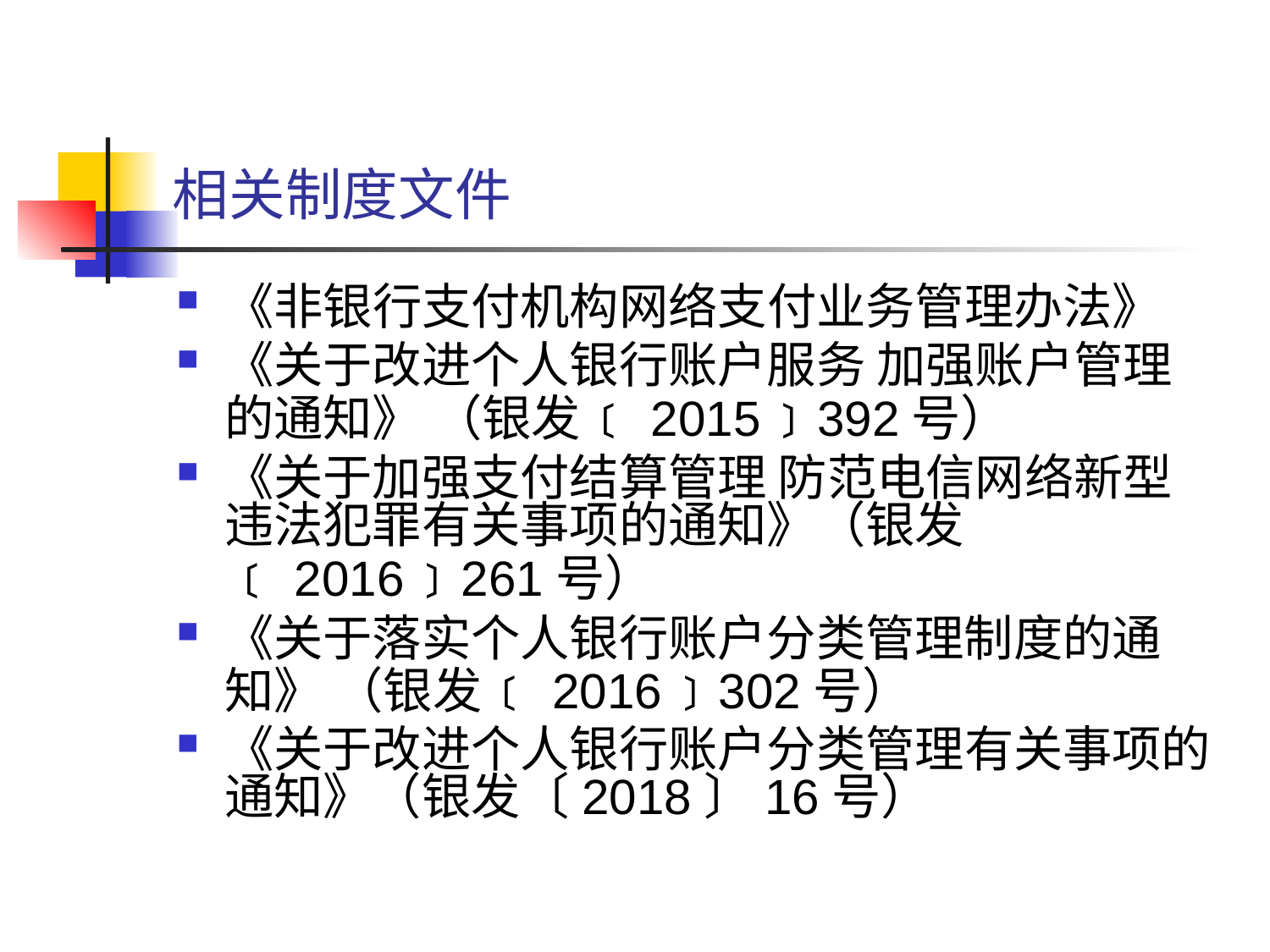

# 相关制度文件
《非银行支付机构网络支付业务管理办法》
《关于改进个人银行账户服务 加强账户管理的通知》 （银发﹝2015﹞392号）
《关于加强支付结算管理 防范电信网络新型违法犯罪有关事项的通知》（银发﹝2016﹞261号）
《关于落实个人银行账户分类管理制度的通知》 （银发﹝2016﹞302号）
《关于改进个人银行账户分类管理有关事项的通知》（银发〔2018〕16号）